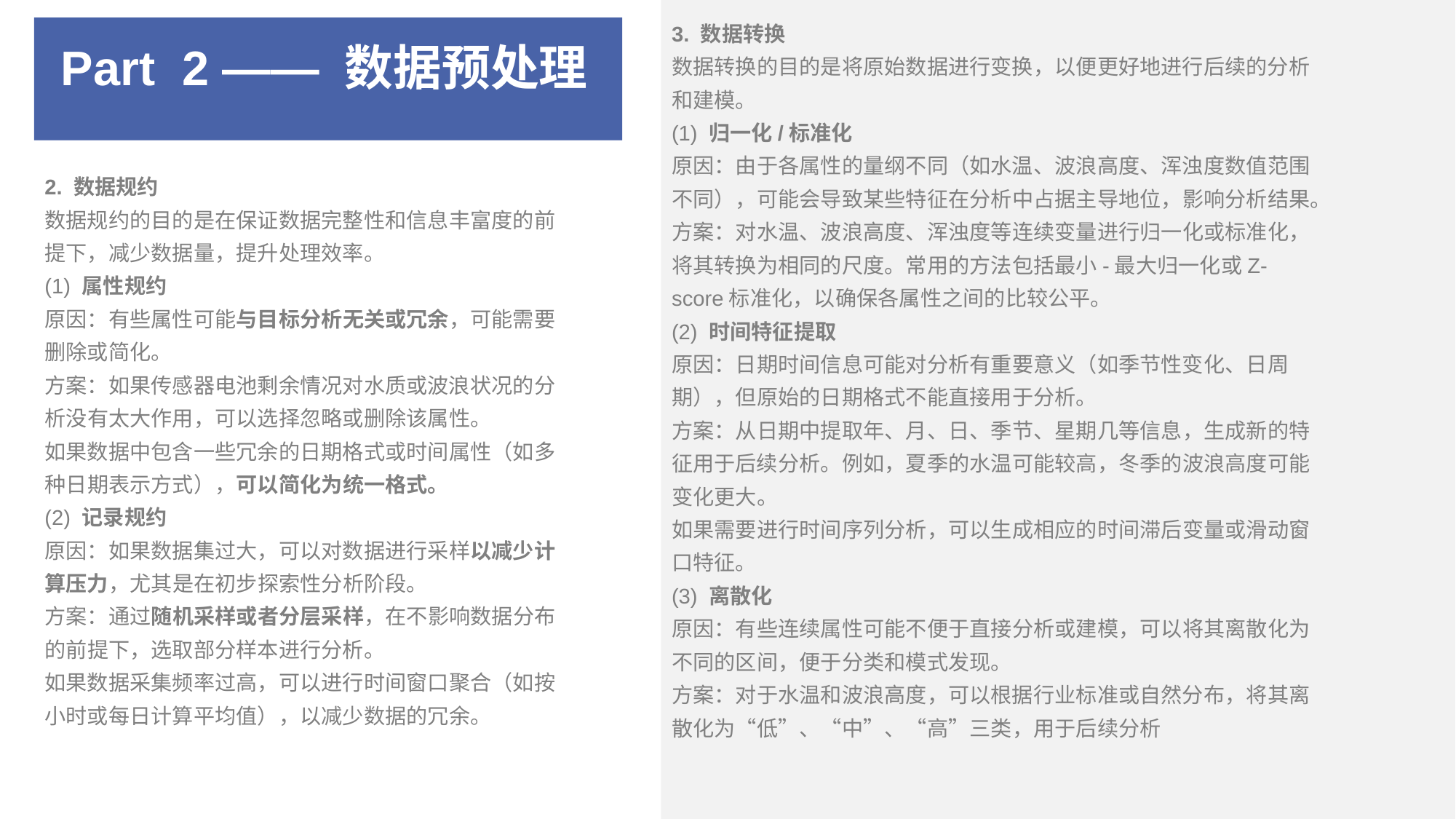

3. 数据转换
数据转换的目的是将原始数据进行变换，以便更好地进行后续的分析和建模。
(1) 归一化/标准化
原因：由于各属性的量纲不同（如水温、波浪高度、浑浊度数值范围不同），可能会导致某些特征在分析中占据主导地位，影响分析结果。
方案：对水温、波浪高度、浑浊度等连续变量进行归一化或标准化，将其转换为相同的尺度。常用的方法包括最小-最大归一化或Z-score标准化，以确保各属性之间的比较公平。
(2) 时间特征提取
原因：日期时间信息可能对分析有重要意义（如季节性变化、日周期），但原始的日期格式不能直接用于分析。
方案：从日期中提取年、月、日、季节、星期几等信息，生成新的特征用于后续分析。例如，夏季的水温可能较高，冬季的波浪高度可能变化更大。
如果需要进行时间序列分析，可以生成相应的时间滞后变量或滑动窗口特征。
(3) 离散化
原因：有些连续属性可能不便于直接分析或建模，可以将其离散化为不同的区间，便于分类和模式发现。
方案：对于水温和波浪高度，可以根据行业标准或自然分布，将其离散化为“低”、“中”、“高”三类，用于后续分析

Part  2 —— 数据预处理
2. 数据规约
数据规约的目的是在保证数据完整性和信息丰富度的前提下，减少数据量，提升处理效率。
(1) 属性规约
原因：有些属性可能与目标分析无关或冗余，可能需要删除或简化。
方案：如果传感器电池剩余情况对水质或波浪状况的分析没有太大作用，可以选择忽略或删除该属性。
如果数据中包含一些冗余的日期格式或时间属性（如多种日期表示方式），可以简化为统一格式。
(2) 记录规约
原因：如果数据集过大，可以对数据进行采样以减少计算压力，尤其是在初步探索性分析阶段。
方案：通过随机采样或者分层采样，在不影响数据分布的前提下，选取部分样本进行分析。
如果数据采集频率过高，可以进行时间窗口聚合（如按小时或每日计算平均值），以减少数据的冗余。